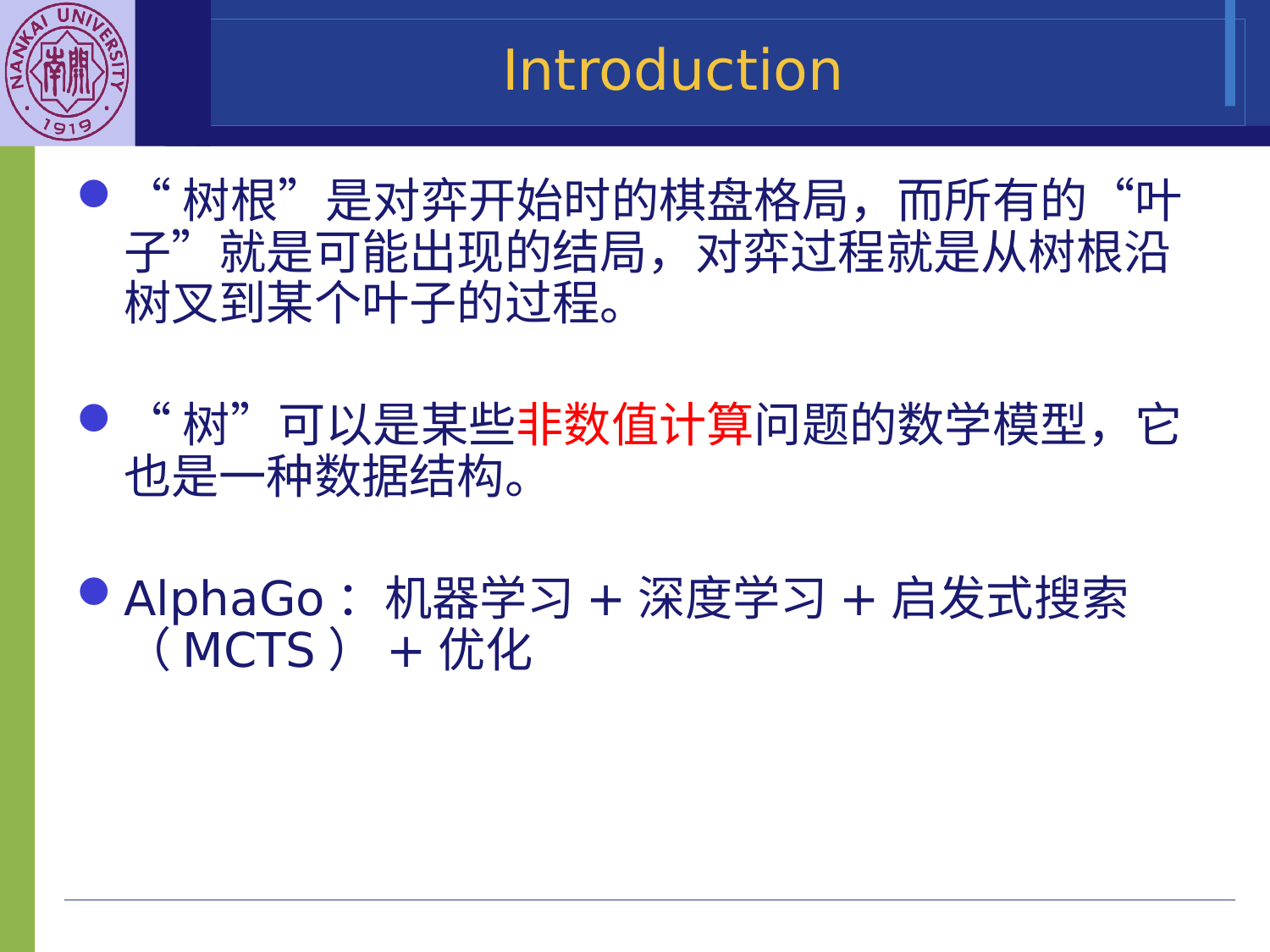

# Introduction
“树根”是对弈开始时的棋盘格局，而所有的“叶子”就是可能出现的结局，对弈过程就是从树根沿树叉到某个叶子的过程。

“树”可以是某些非数值计算问题的数学模型，它也是一种数据结构。

AlphaGo：机器学习+深度学习+启发式搜索（MCTS）+优化
17